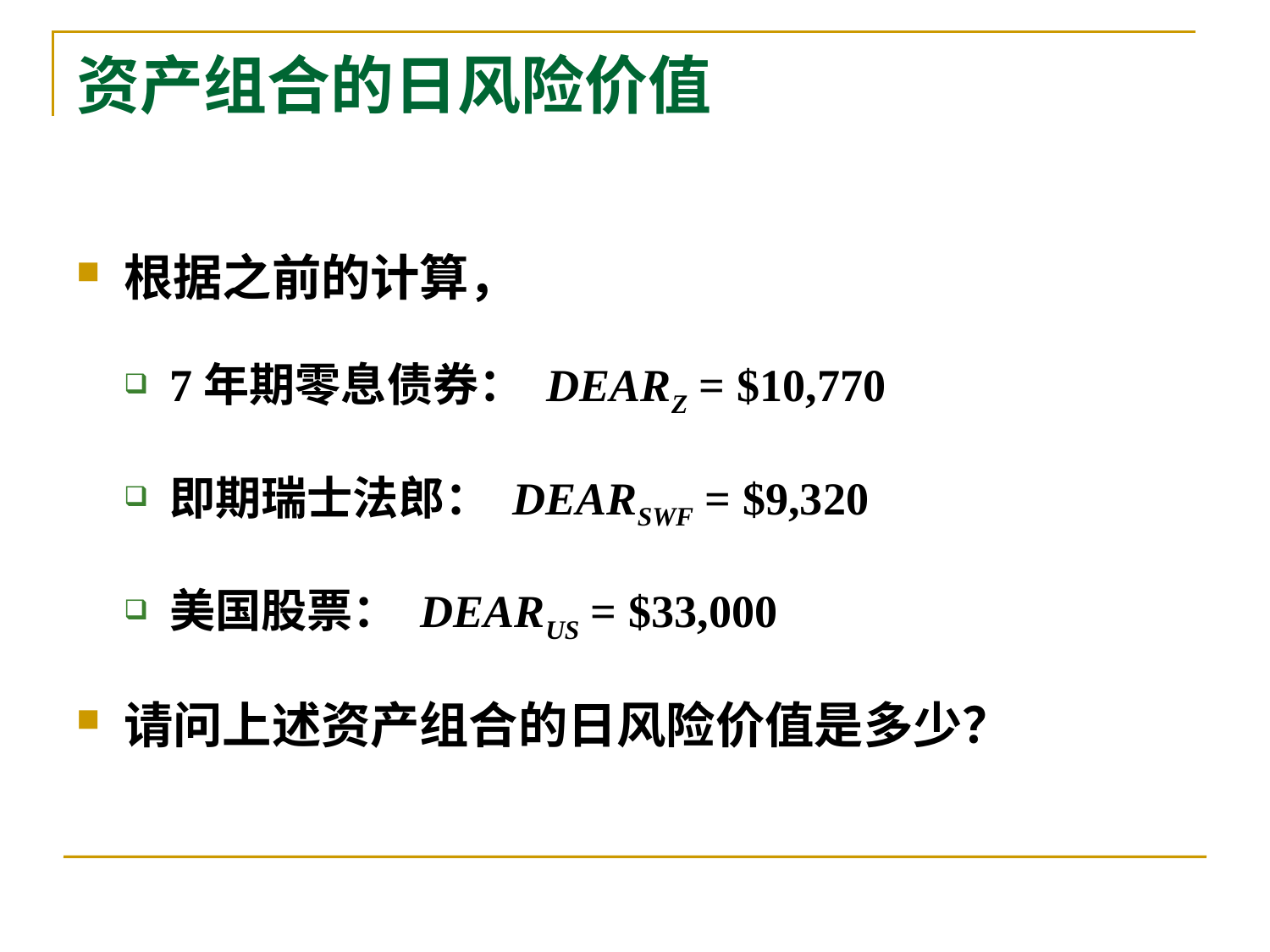

# 资产组合的日风险价值
根据之前的计算，
7年期零息债券： DEARZ = $10,770
即期瑞士法郎： DEARSWF = $9,320
美国股票： DEARUS = $33,000
请问上述资产组合的日风险价值是多少？